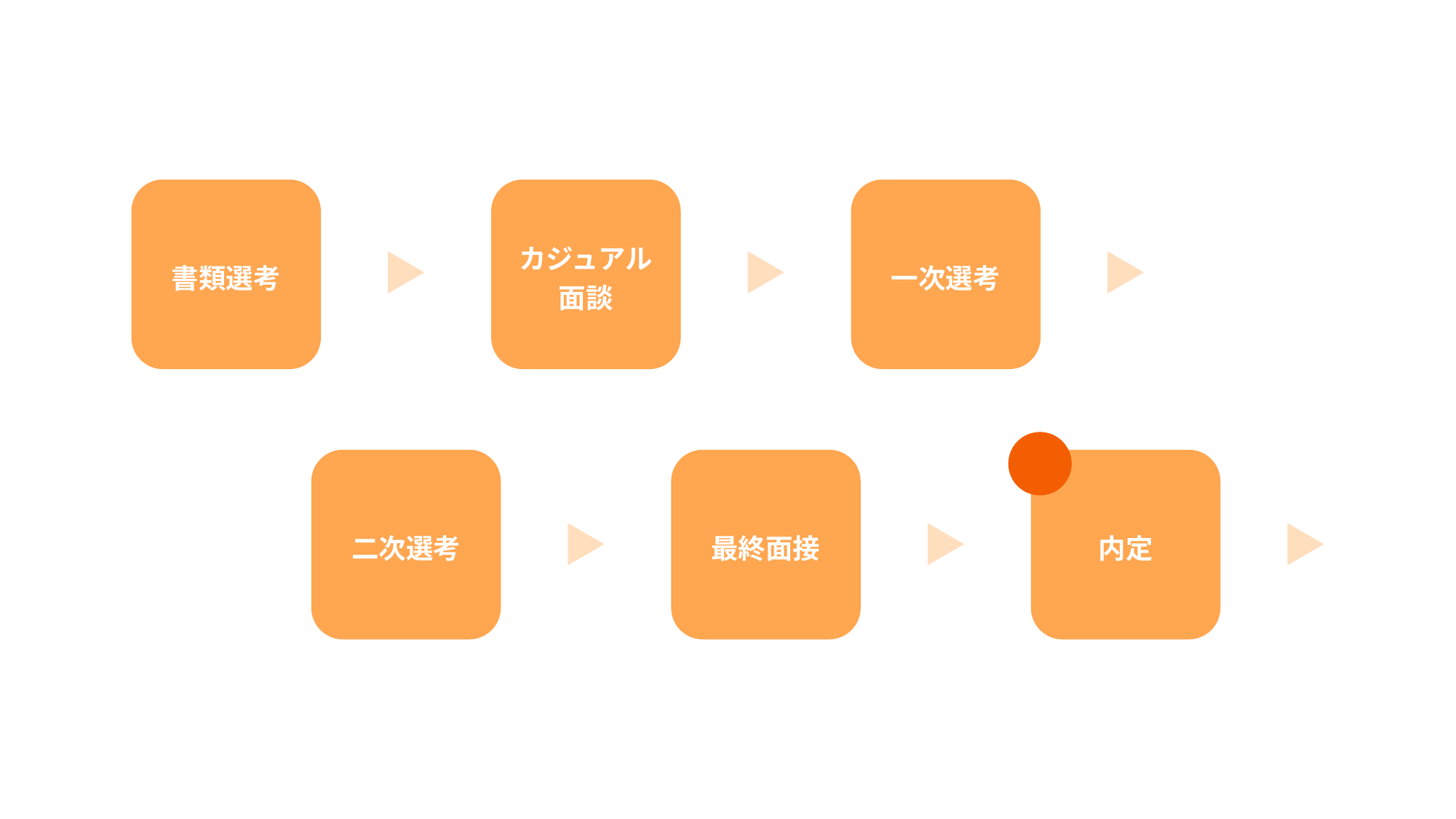

書類選考
カジュアル
面談
一次選考

二次選考
最終面接
内定